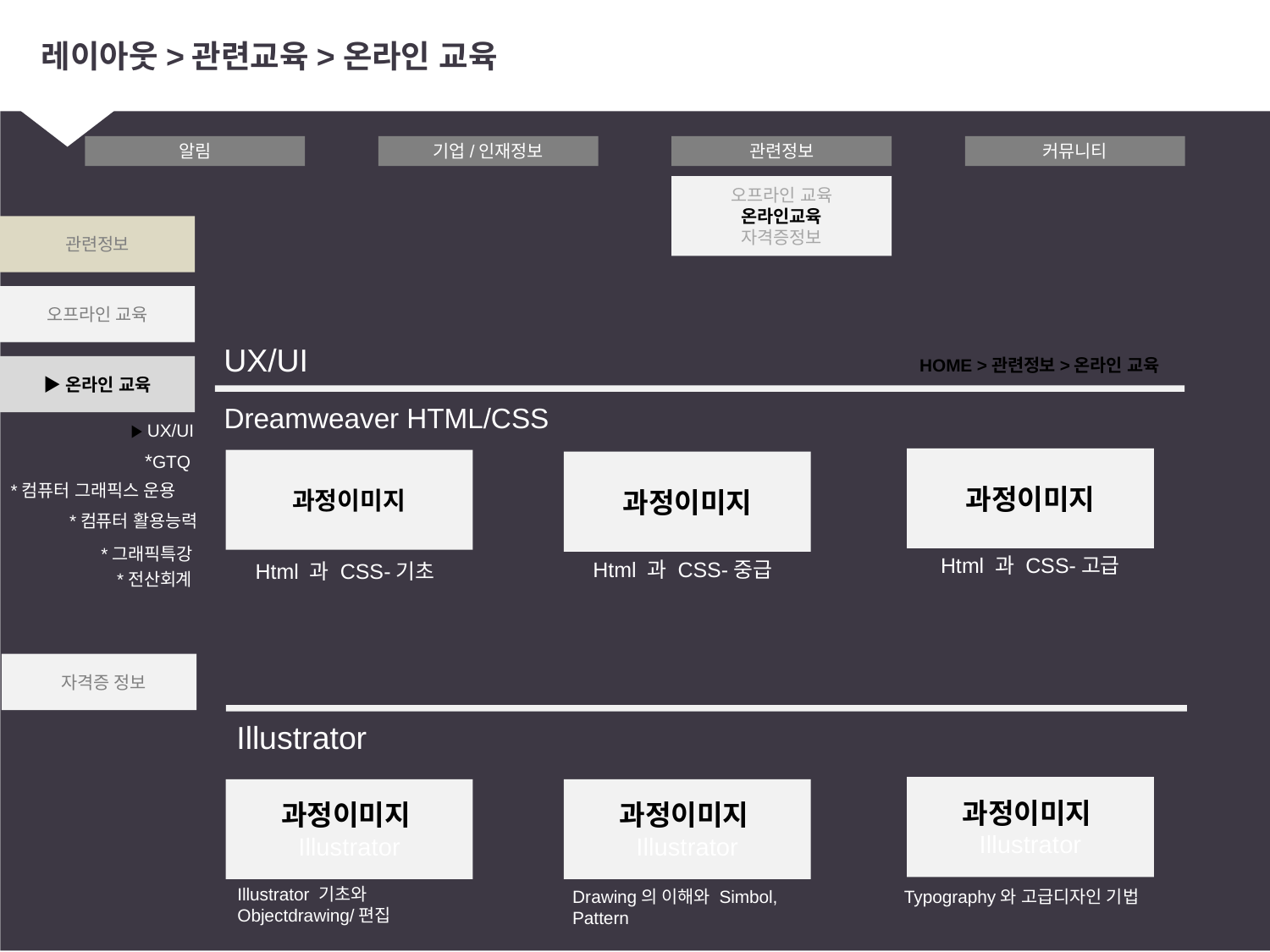

# 레이아웃>관련교육>온라인 교육
알림
기업/인재정보
관련정보
커뮤니티

오프라인 교육
온라인교육
자격증정보

관련정보
오프라인 교육
UX/UI
HOME >관련정보>온라인 교육
▶온라인 교육

Dreamweaver HTML/CSS
 ▶ UX/UI
*GTQ
과정이미지
과정이미지
과정이미지
*컴퓨터 그래픽스 운용
*컴퓨터 활용능력
*그래픽특강
Html 과 CSS-고급
Html 과 CSS-중급
Html 과 CSS-기초
*전산회계
 자격증 정보

Illustrator
과정이미지Illustrator
과정이미지Illustrator
과정이미지Illustrator
Illustrator 기초와 Objectdrawing/편집
Drawing의 이해와 Simbol, Pattern
Typography와 고급디자인 기법